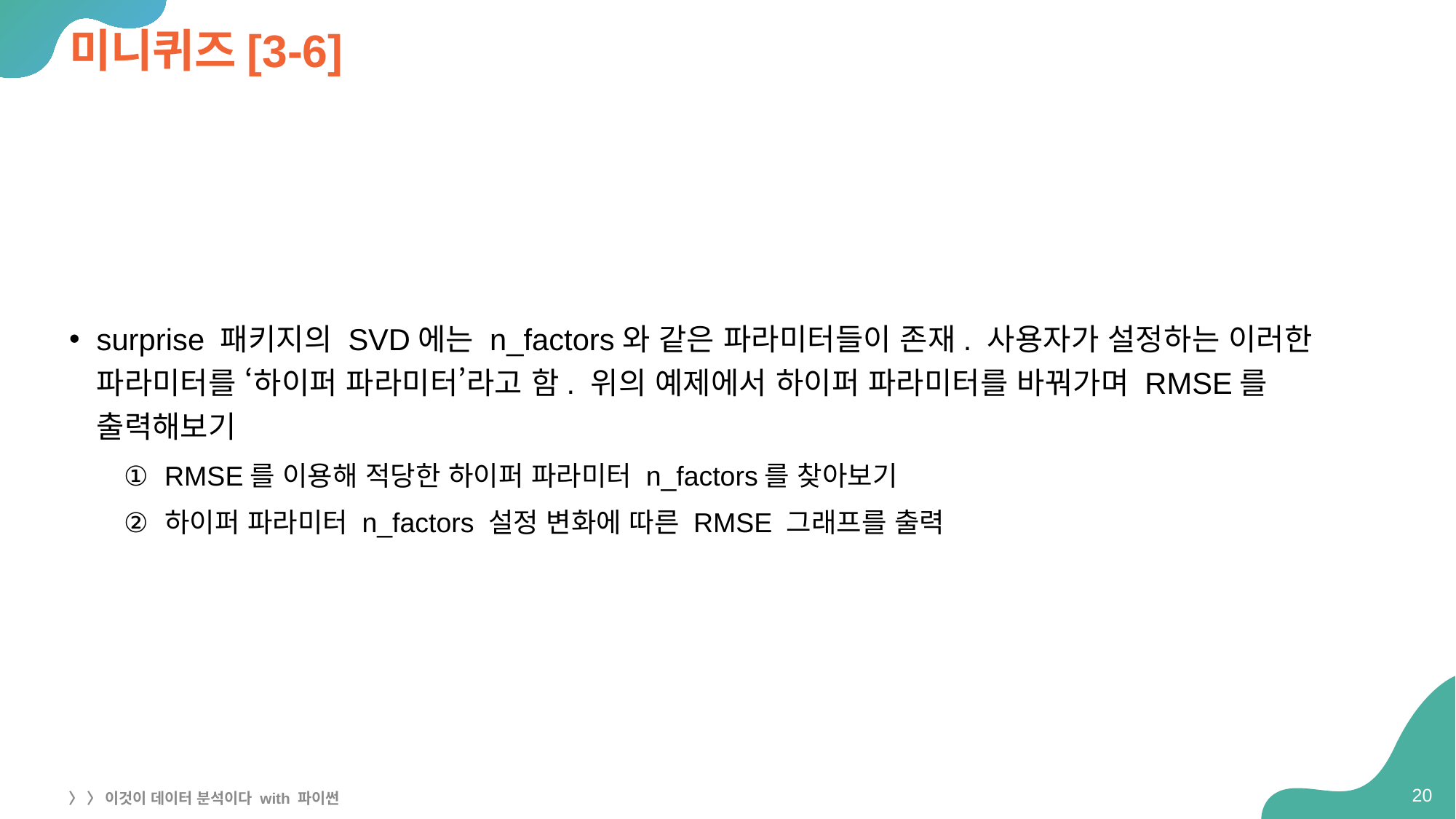

# 미니퀴즈[3-6]
surprise 패키지의 SVD에는 n_factors와 같은 파라미터들이 존재. 사용자가 설정하는 이러한 파라미터를 ‘하이퍼 파라미터’라고 함. 위의 예제에서 하이퍼 파라미터를 바꿔가며 RMSE를 출력해보기
RMSE를 이용해 적당한 하이퍼 파라미터 n_factors를 찾아보기
하이퍼 파라미터 n_factors 설정 변화에 따른 RMSE 그래프를 출력
20
〉 〉 이것이 데이터 분석이다 with 파이썬